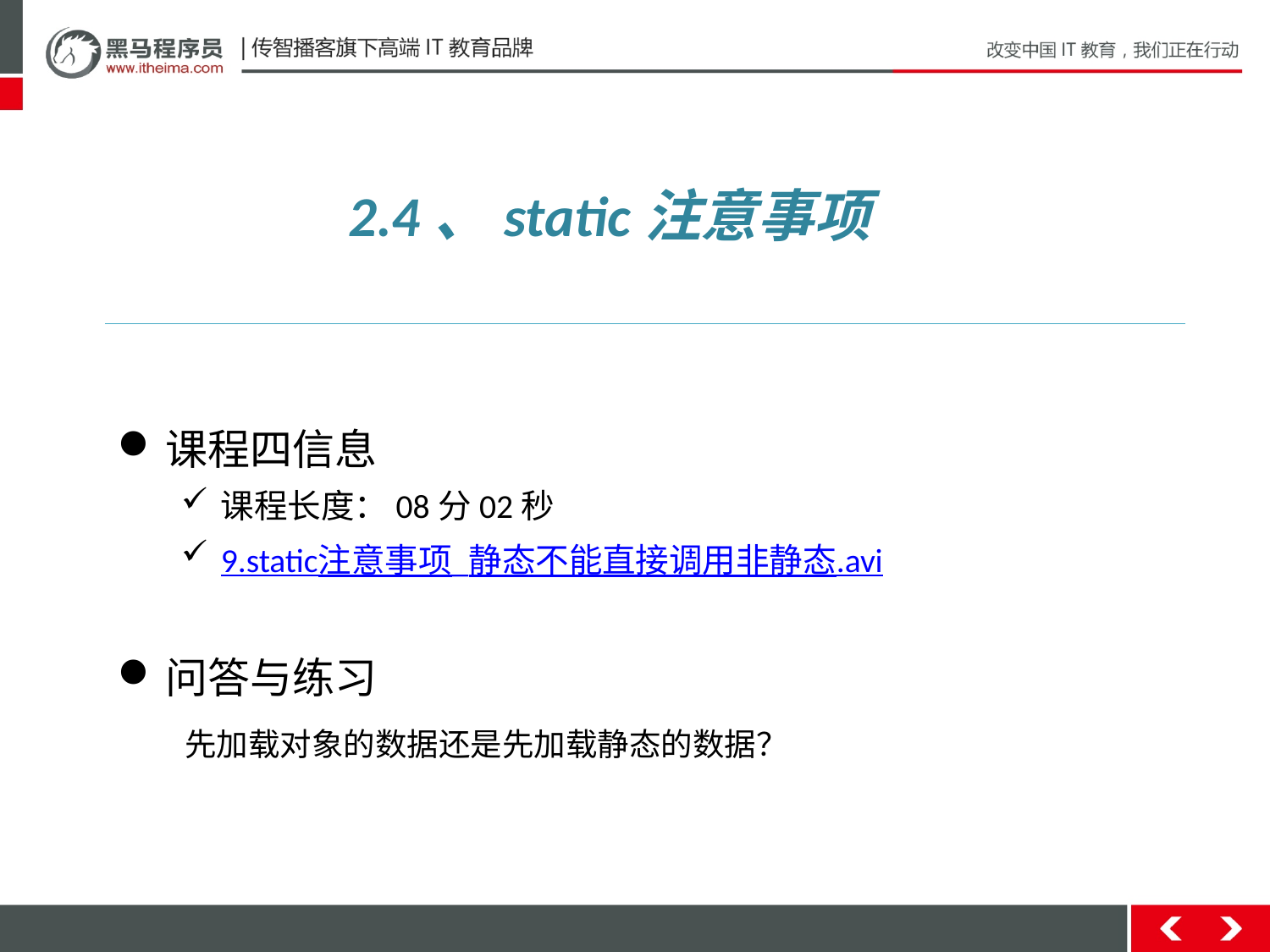

2.4、static注意事项

课程四信息
课程长度：08分02秒
9.static注意事项_静态不能直接调用非静态.avi

问答与练习
      先加载对象的数据还是先加载静态的数据？